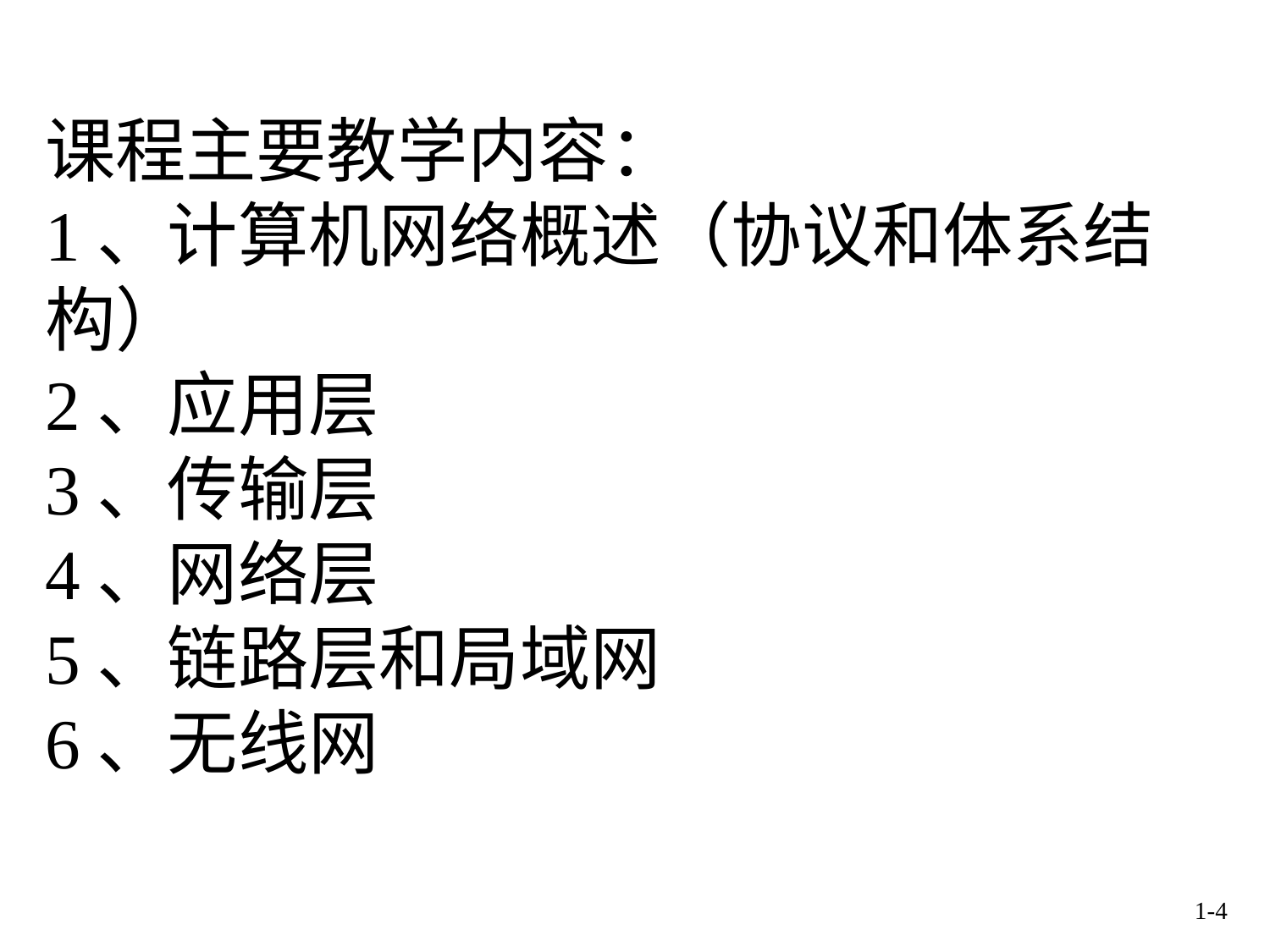

课程主要教学内容：
1、计算机网络概述（协议和体系结构）
2、应用层
3、传输层
4、网络层
5、链路层和局域网
6、无线网

1-4